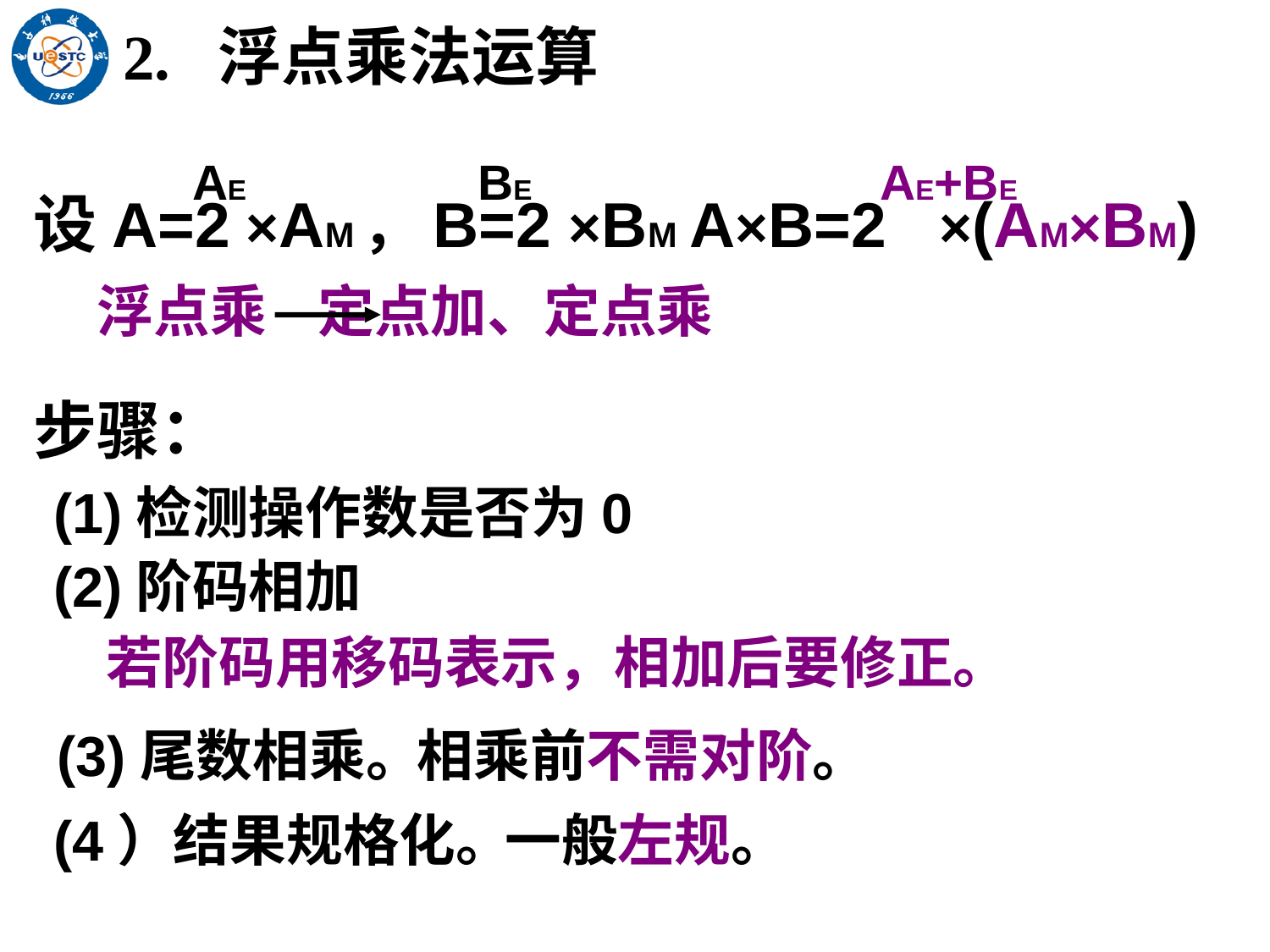

2.  浮点乘法运算
AE
BE
设A=2 ×AM，B=2 ×BM
AE+BE
A×B=2   ×(AM×BM)
浮点乘    定点加、定点乘

步骤：
(1)检测操作数是否为0
(2)阶码相加
   若阶码用移码表示，相加后要修正。
(3)尾数相乘。
相乘前不需对阶。
(4）结果规格化。
一般左规。